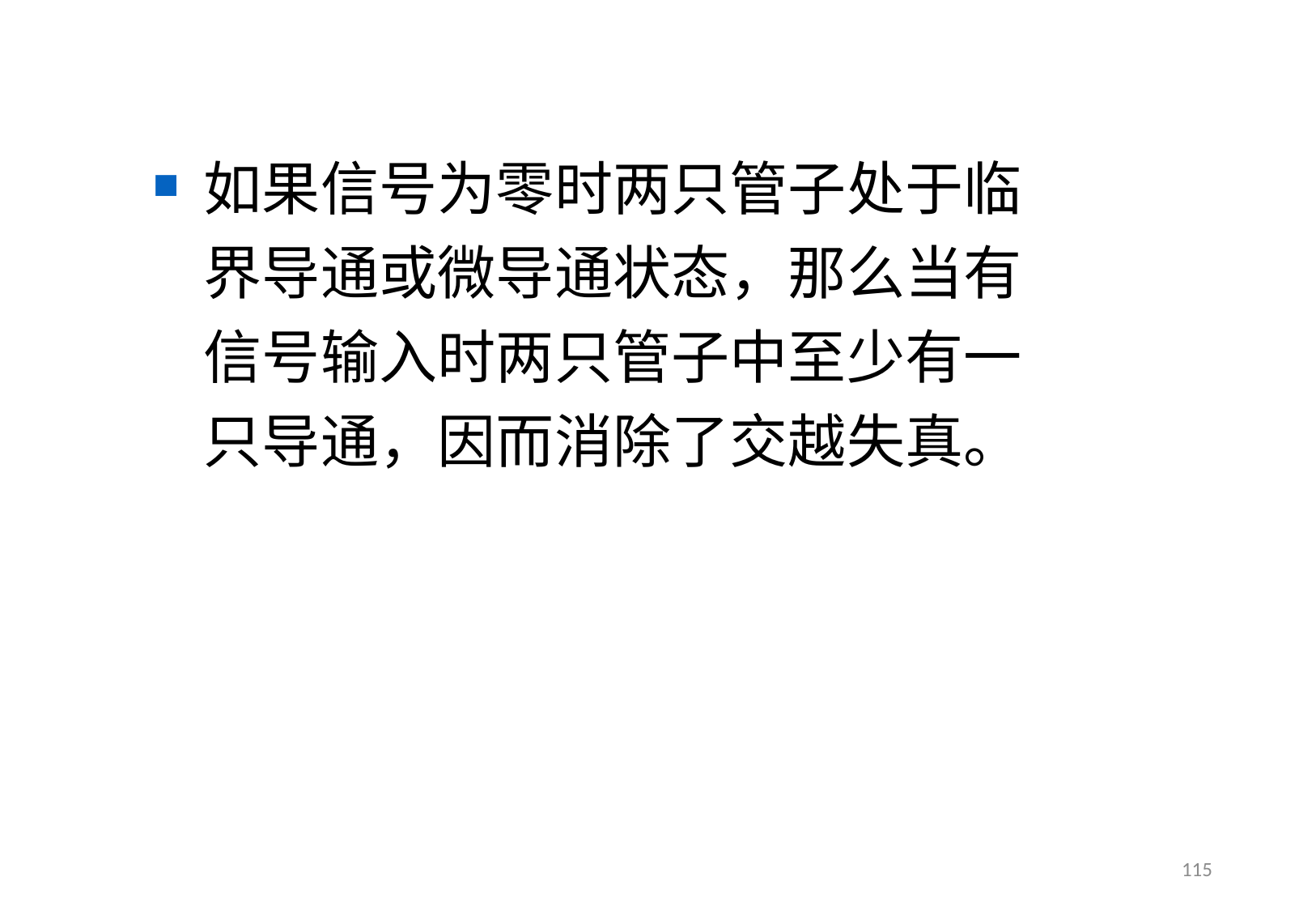

如果信号为零时两只管子处于临界导通或微导通状态，那么当有信号输入时两只管子中至少有一只导通，因而消除了交越失真。
115